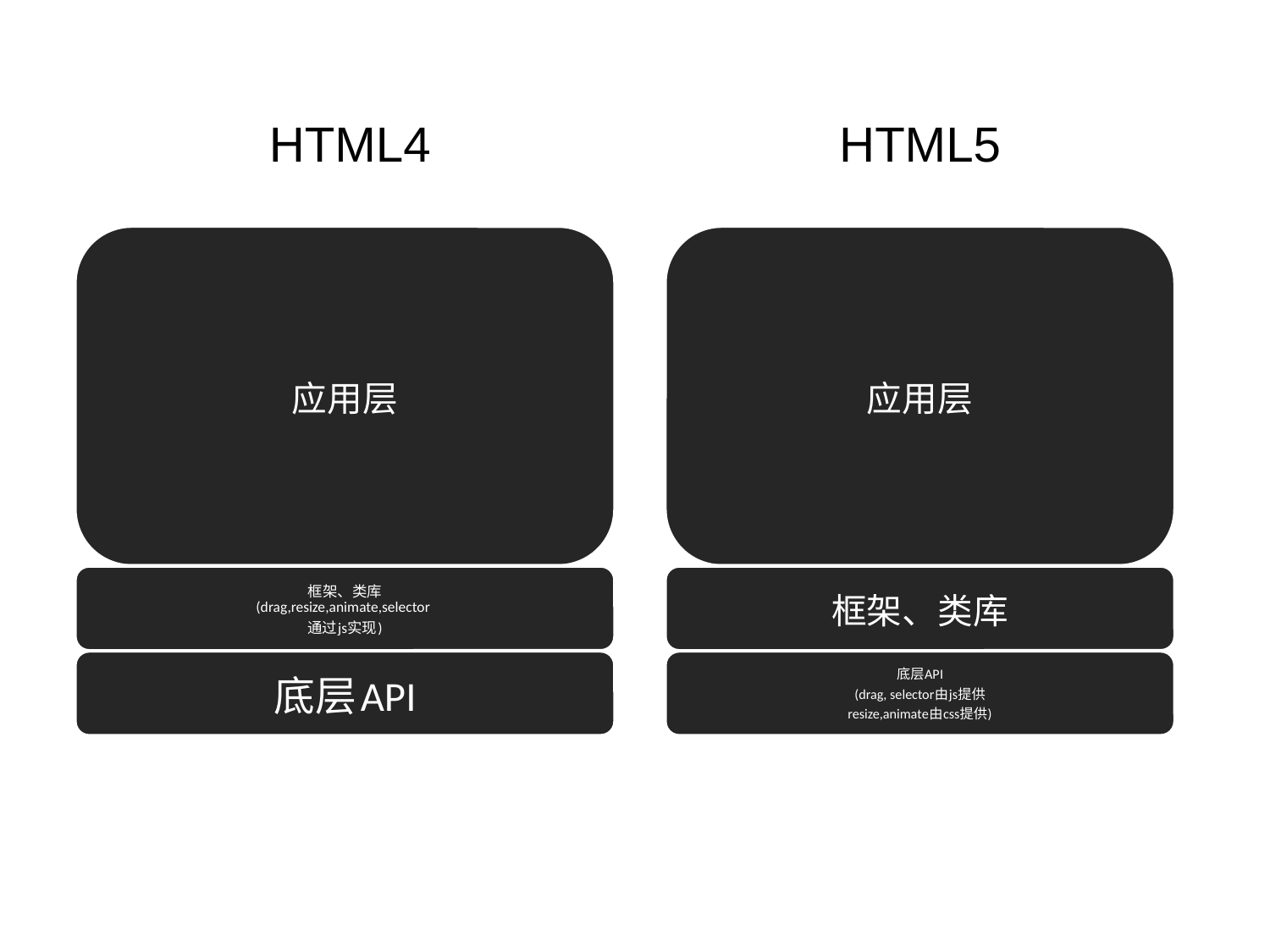

HTML4
HTML5
应用层
框架、类库
(drag,resize,animate,selector
通过js实现)
底层API
应用层
框架、类库
底层API
(drag, selector由js提供
resize,animate由css提供)